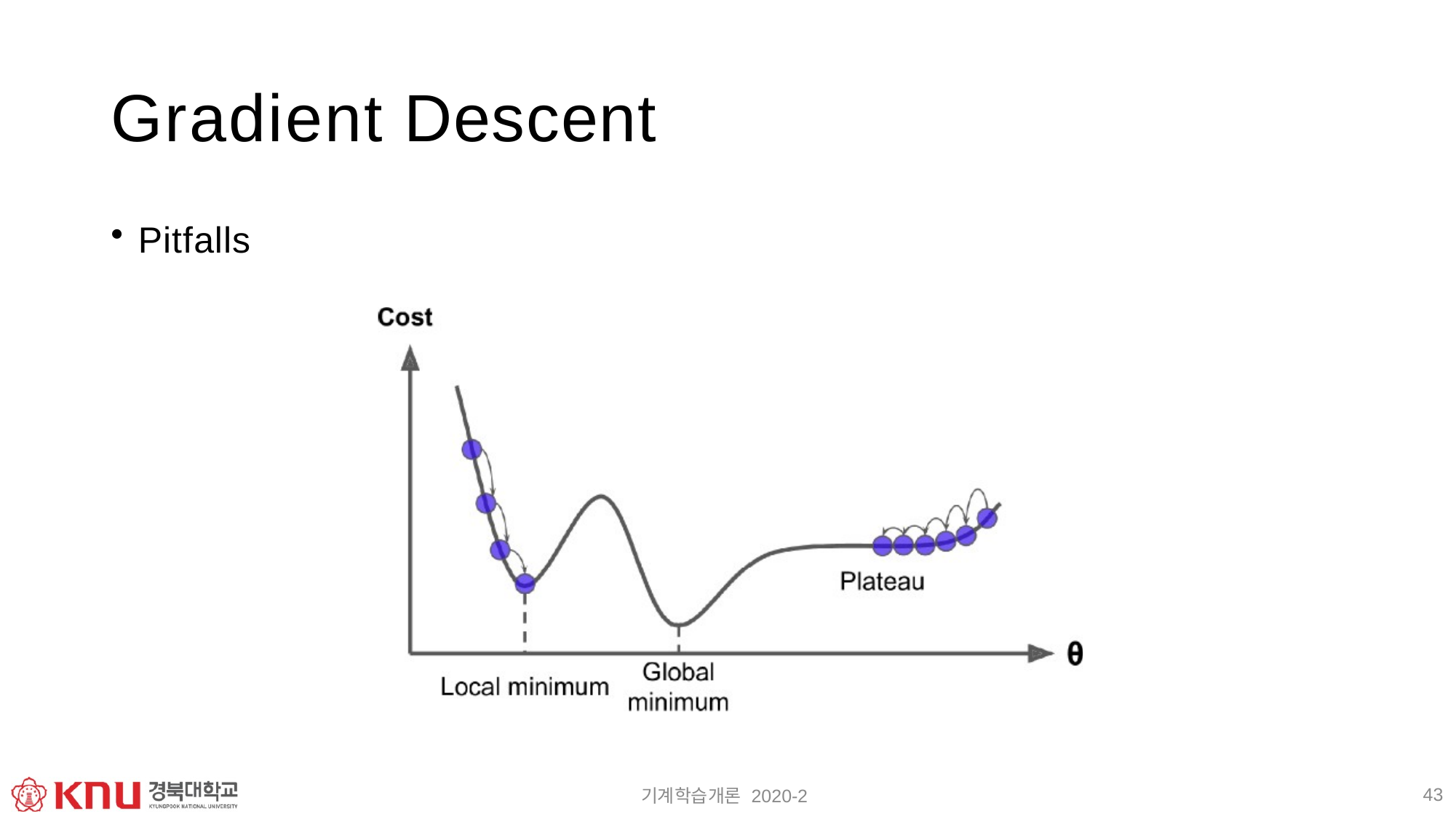

# Gradient Descent
Pitfalls

43
기계학습개론 2020-2